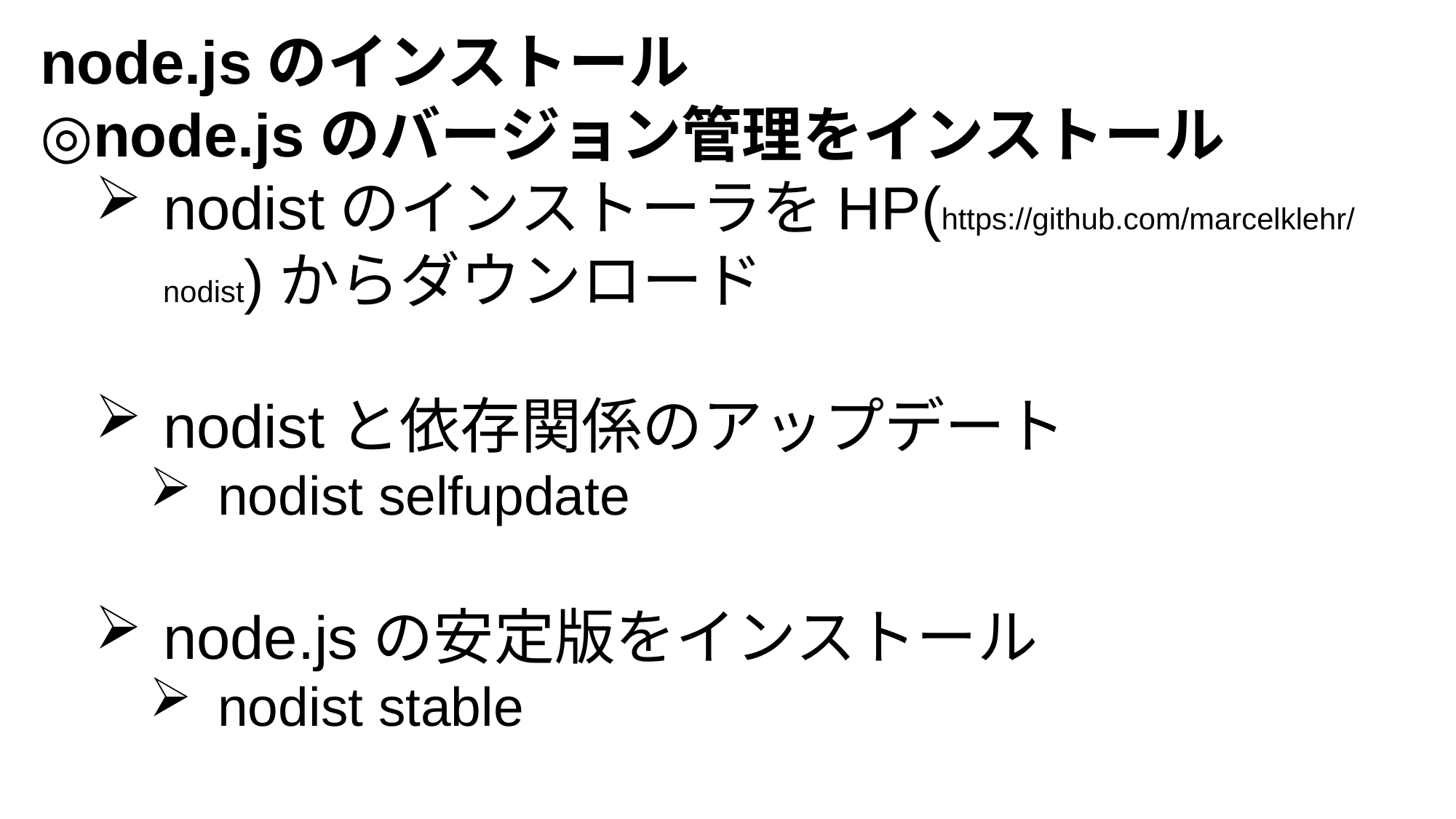

node.jsのインストール
◎node.jsのバージョン管理をインストール
nodistのインストーラをHP(https://github.com/marcelklehr/nodist)からダウンロード

nodistと依存関係のアップデート
nodist selfupdate

node.jsの安定版をインストール
nodist stable